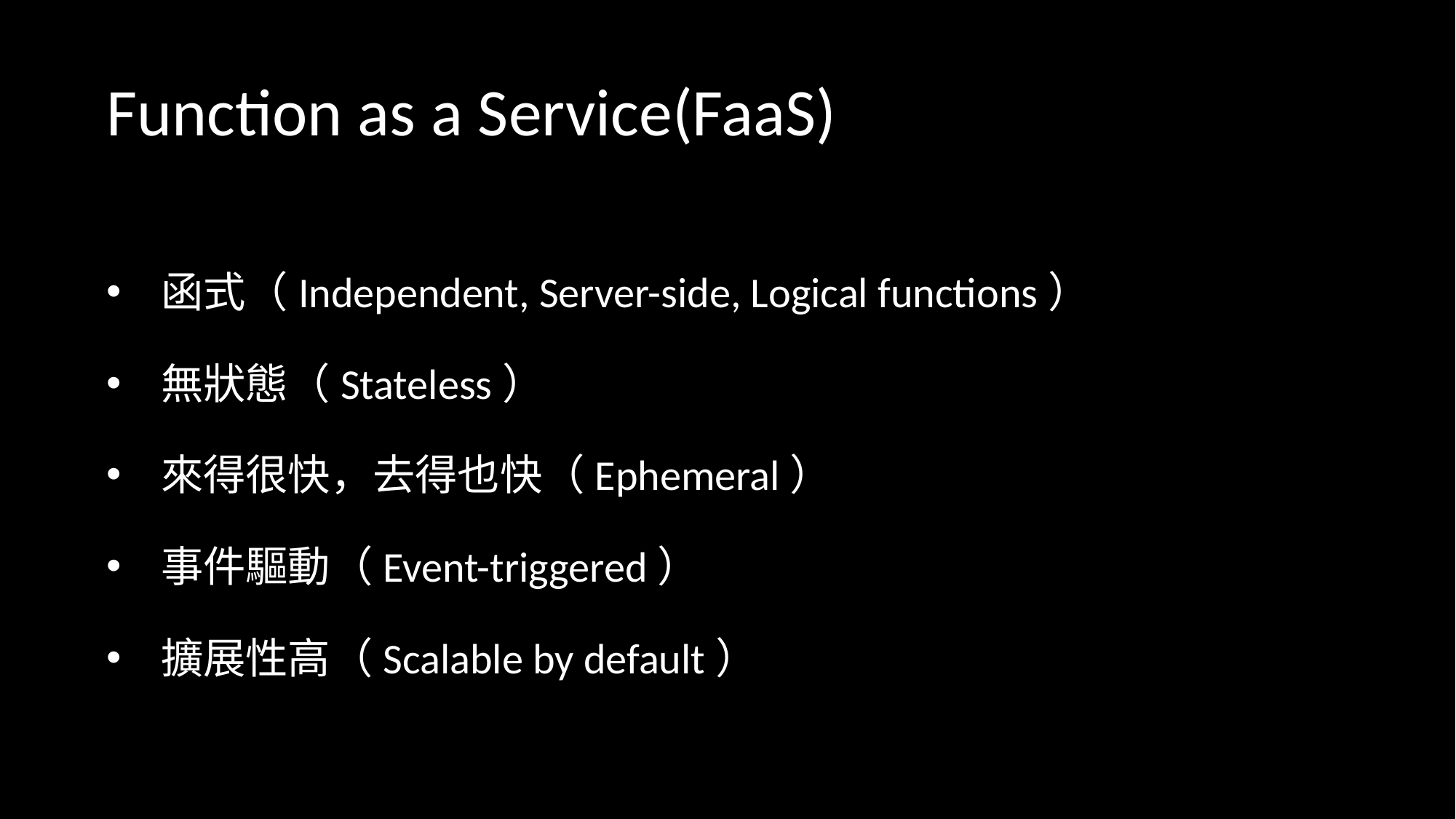

Function as a Service(FaaS)

函式（Independent, Server-side, Logical functions）
無狀態（Stateless）
來得很快，去得也快（Ephemeral）
事件驅動（Event-triggered）
擴展性高（Scalable by default）